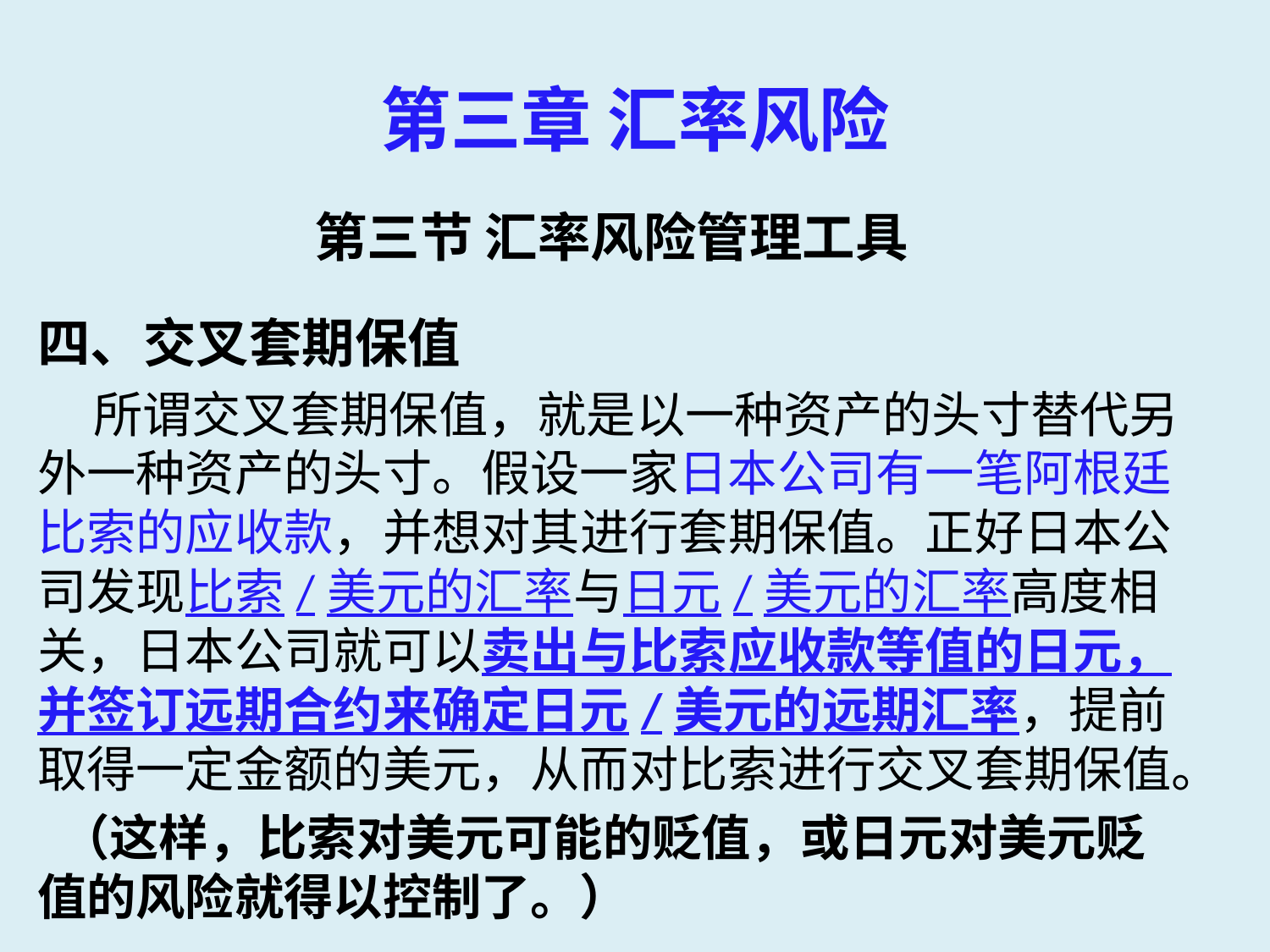

# 第三章 汇率风险
第三节 汇率风险管理工具
四、交叉套期保值
    所谓交叉套期保值，就是以一种资产的头寸替代另外一种资产的头寸。假设一家日本公司有一笔阿根廷比索的应收款，并想对其进行套期保值。正好日本公司发现比索/美元的汇率与日元/美元的汇率高度相关，日本公司就可以卖出与比索应收款等值的日元，并签订远期合约来确定日元/美元的远期汇率，提前取得一定金额的美元，从而对比索进行交叉套期保值。
 （这样，比索对美元可能的贬值，或日元对美元贬值的风险就得以控制了。）